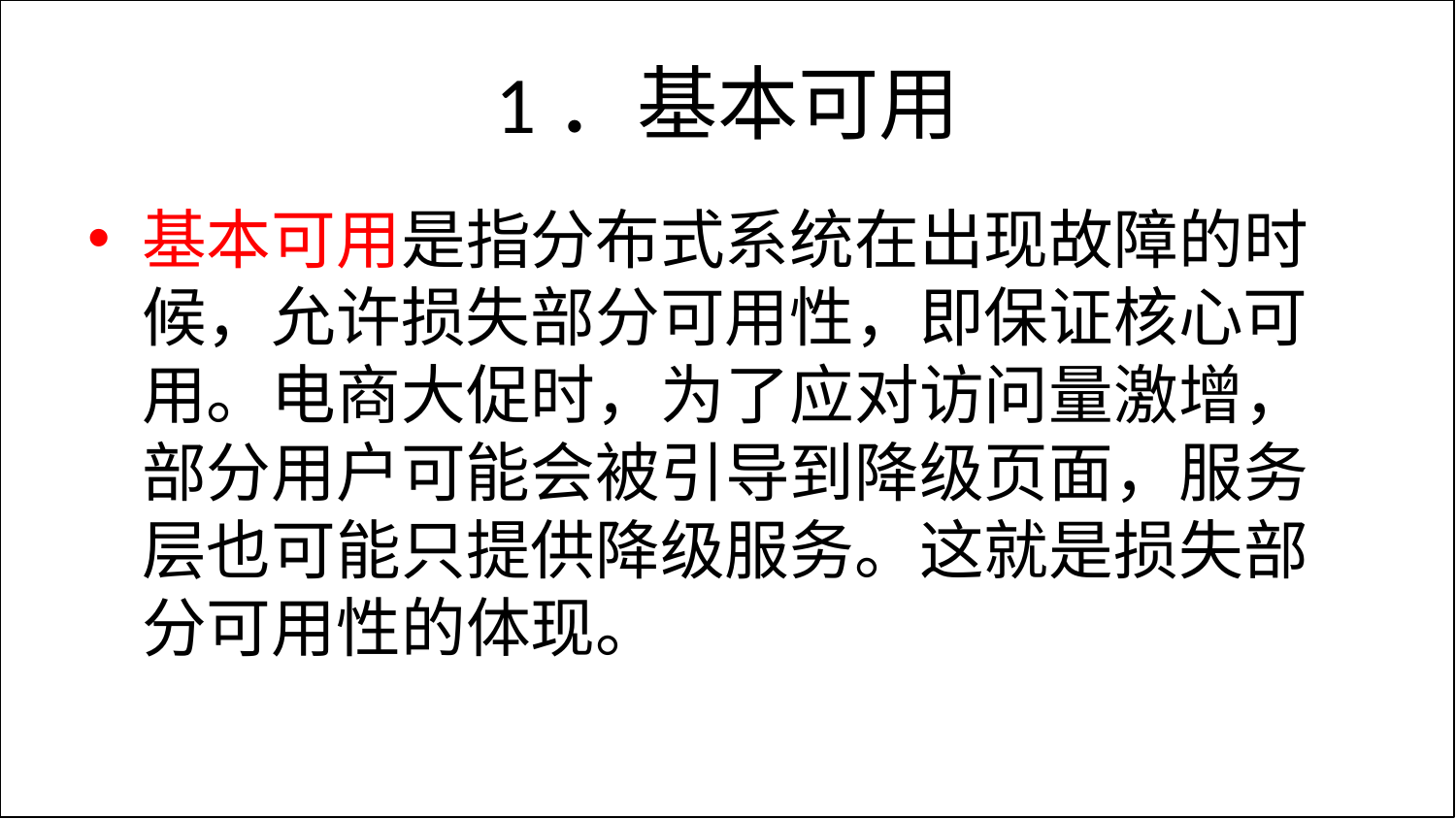

# 1．基本可用
基本可用是指分布式系统在出现故障的时候，允许损失部分可用性，即保证核心可用。电商大促时，为了应对访问量激增，部分用户可能会被引导到降级页面，服务层也可能只提供降级服务。这就是损失部分可用性的体现。